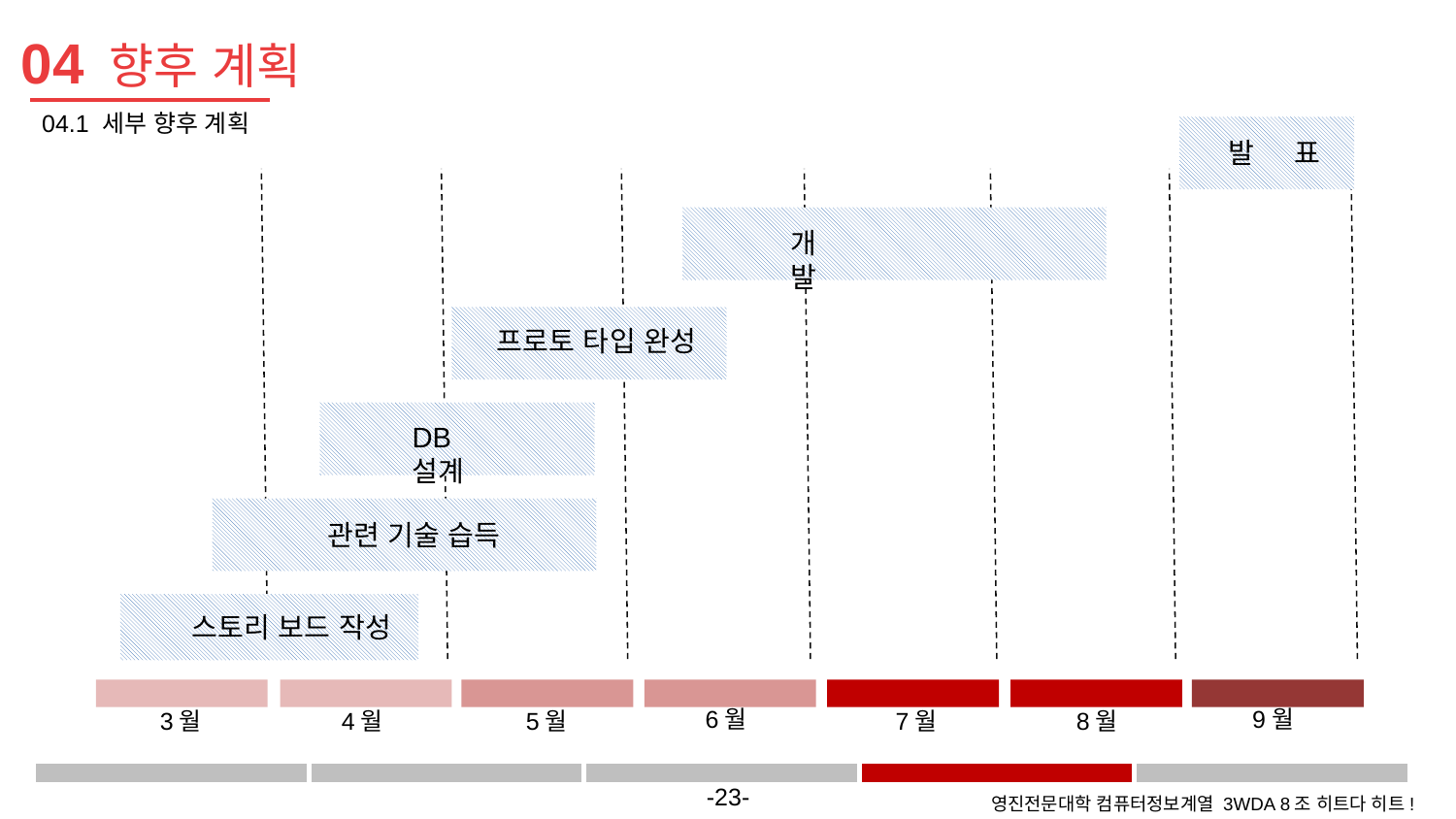

04 향후 계획
04.1 세부 향후 계획

발     표

개                     발

프로토 타입 완성

DB 설계

관련 기술 습득

스토리 보드 작성

9월
6월
3월
4월
5월
7월
8월

-23-
영진전문대학 컴퓨터정보계열 3WDA 8조 히트다 히트!